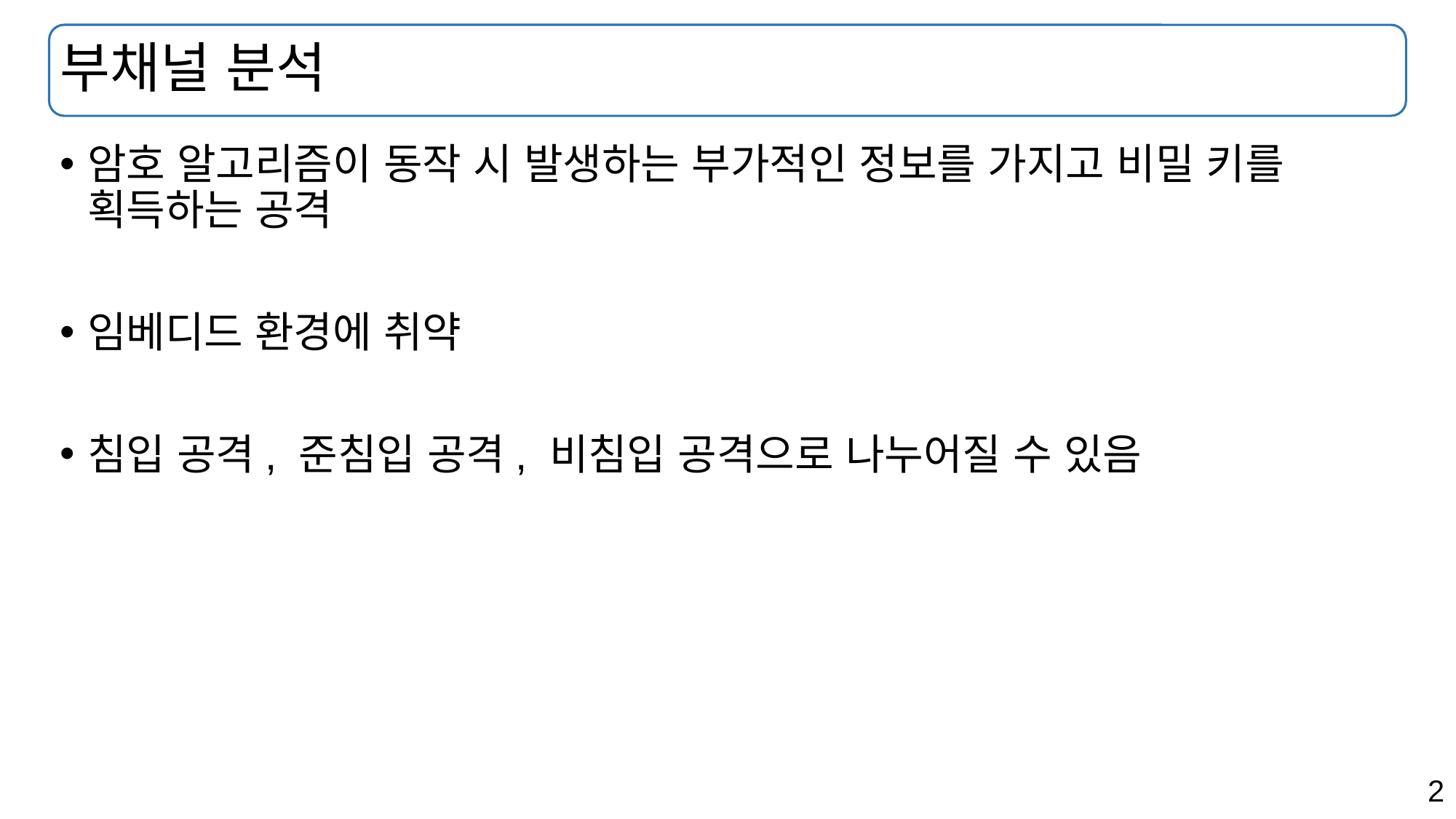

# 부채널 분석
암호 알고리즘이 동작 시 발생하는 부가적인 정보를 가지고 비밀 키를 획득하는 공격

임베디드 환경에 취약

침입 공격, 준침입 공격, 비침입 공격으로 나누어질 수 있음